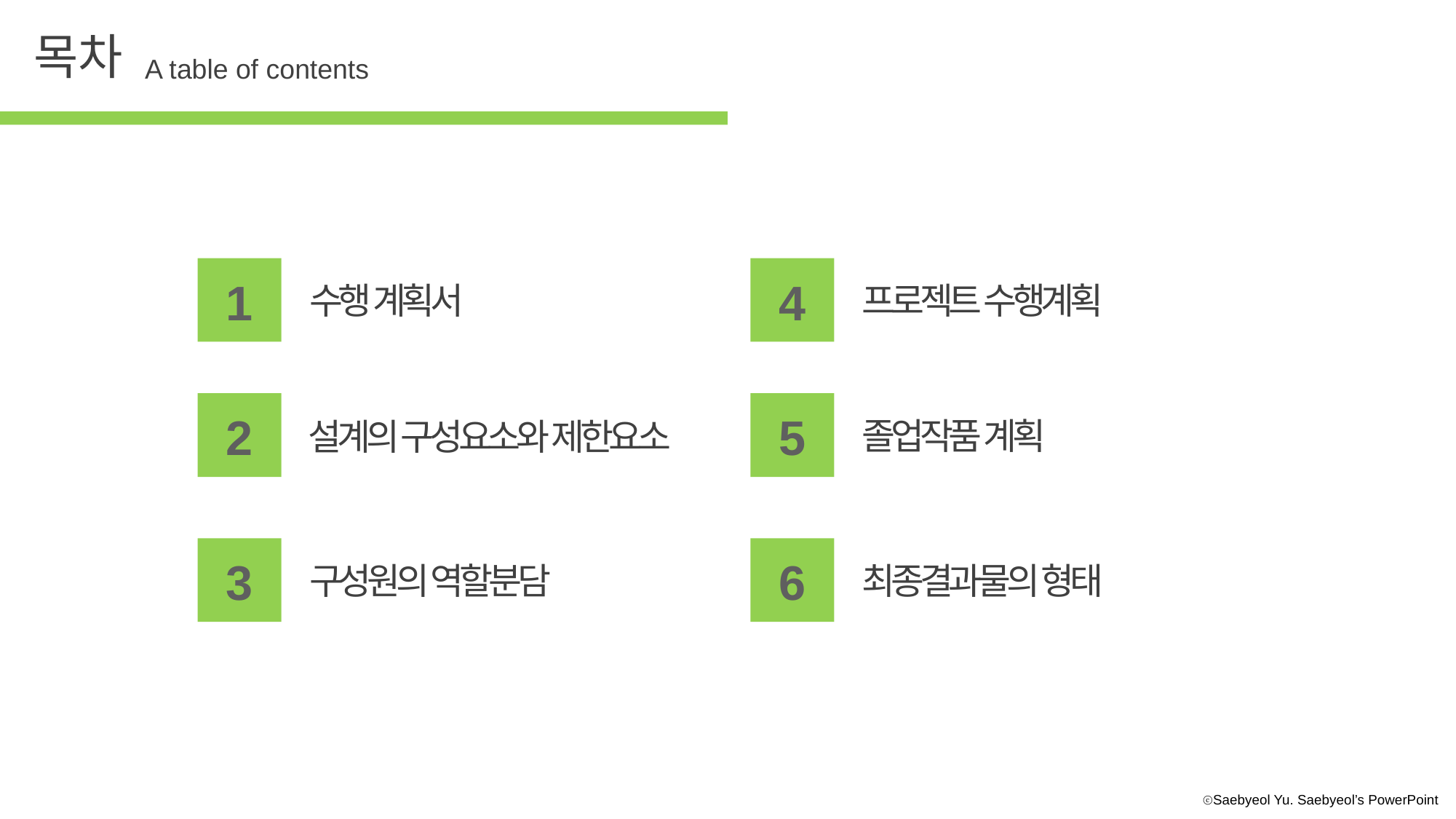

목차
A table of contents

1
수행 계획서

4
프로젝트 수행계획

2
설계의 구성요소와 제한요소

5
졸업작품 계획

3
구성원의 역할분담

6
최종결과물의 형태